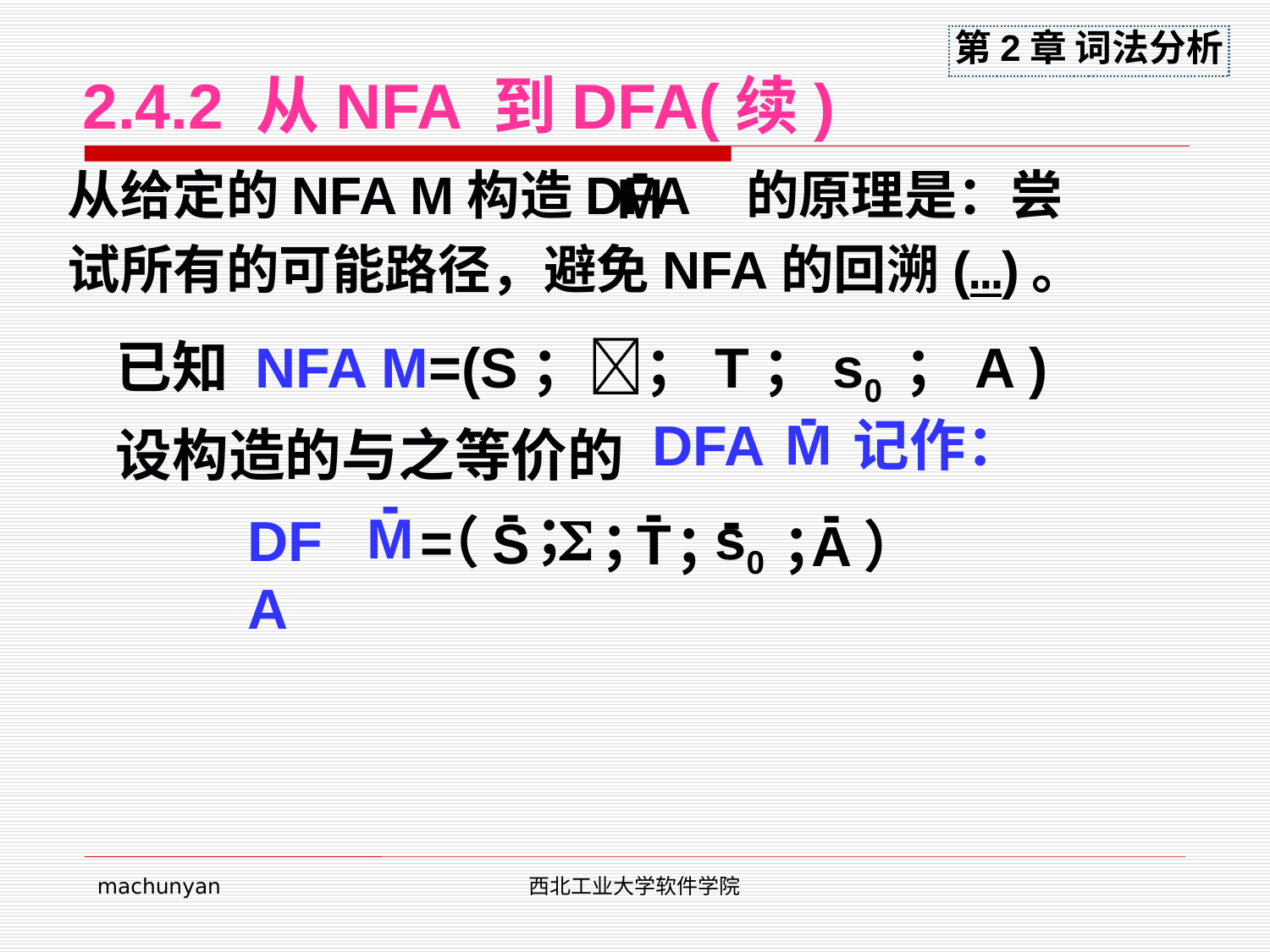

# 2.4.2 从NFA 到DFA(续)
从给定的NFA M构造DFA   的原理是：尝
试所有的可能路径，避免NFA的回溯(…)。
-
M
已知 NFA M=(S；Σ；T；s0 ；A )
设构造的与之等价的
DFA
记作：
-
M
-
M
Σ
DFA
-
S
-
T
-
-
A
；
s0
=
（
；
；
；
）
machunyan

西北工业大学软件学院
88